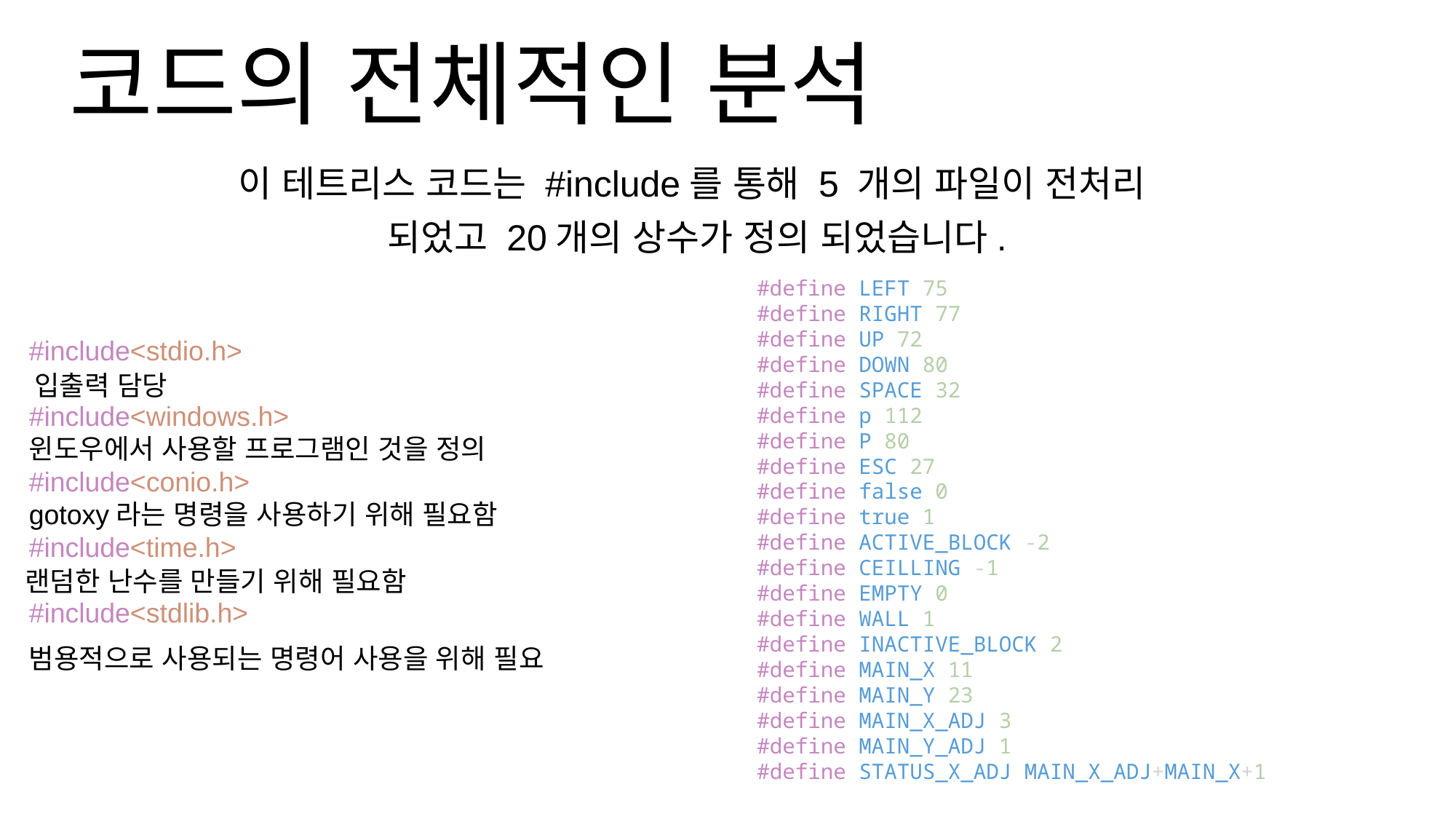

# 코드의 전체적인 분석
이 테트리스 코드는 #include를 통해 5 개의 파일이 전처리
되었고 20개의 상수가 정의 되었습니다.
#define LEFT 75
#define RIGHT 77
#define UP 72
#define DOWN 80
#define SPACE 32
#define p 112
#define P 80
#define ESC 27
#define false 0
#define true 1
#define ACTIVE_BLOCK -2
#define CEILLING -1
#define EMPTY 0
#define WALL 1
#define INACTIVE_BLOCK 2
#define MAIN_X 11
#define MAIN_Y 23
#define MAIN_X_ADJ 3
#define MAIN_Y_ADJ 1
#define STATUS_X_ADJ MAIN_X_ADJ+MAIN_X+1
#include<stdio.h>

#include<windows.h>
윈도우에서 사용할 프로그램인 것을 정의
#include<conio.h>
gotoxy라는 명령을 사용하기 위해 필요함
#include<time.h>

#include<stdlib.h>
입출력 담당

랜덤한 난수를 만들기 위해 필요함
범용적으로 사용되는 명령어 사용을 위해 필요